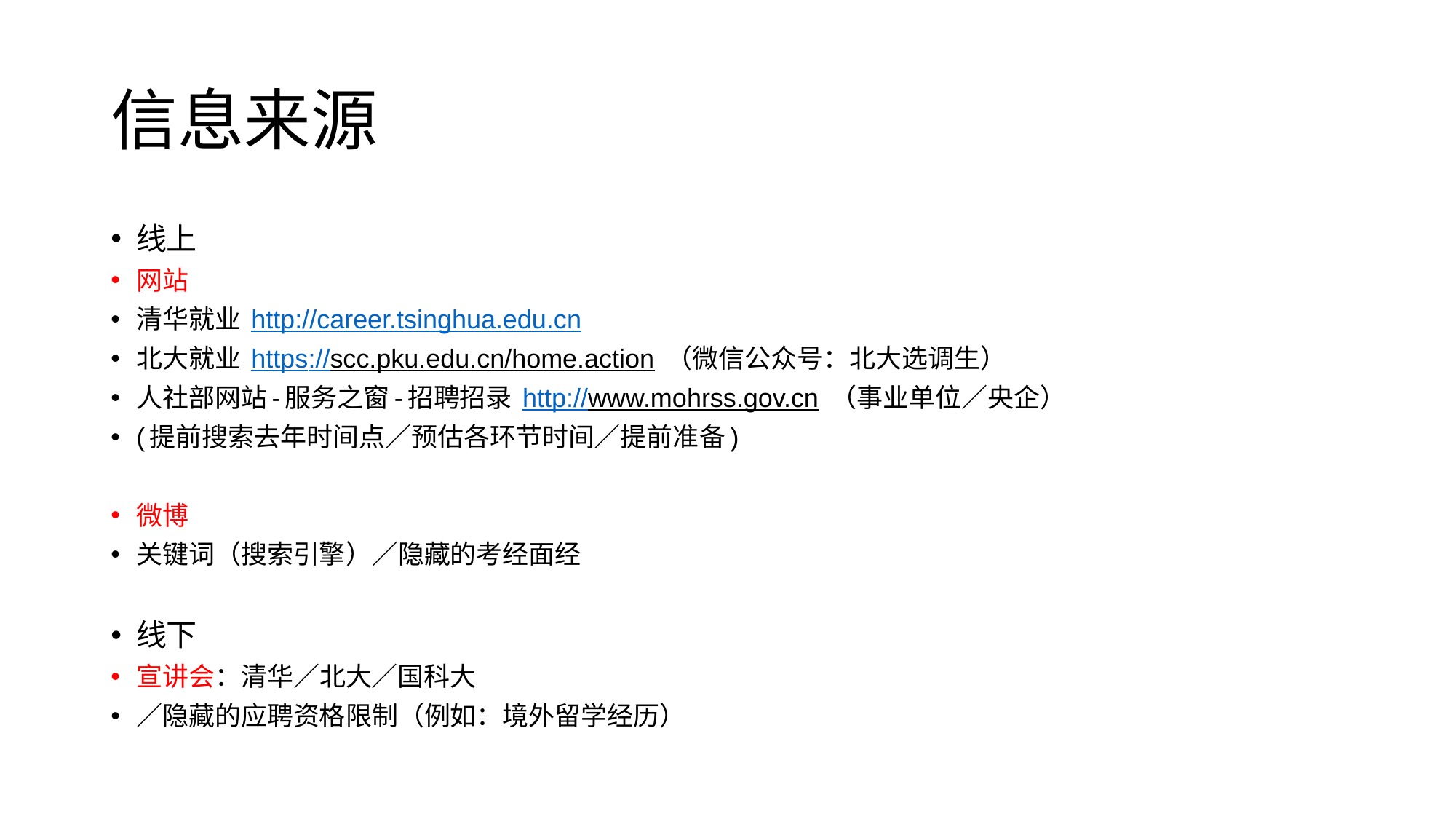

# 信息来源
线上
网站
清华就业 http://career.tsinghua.edu.cn
北大就业 https://scc.pku.edu.cn/home.action （微信公众号：北大选调生）
人社部网站-服务之窗-招聘招录 http://www.mohrss.gov.cn （事业单位／央企）
(提前搜索去年时间点／预估各环节时间／提前准备)

微博
关键词（搜索引擎）／隐藏的考经面经

线下
宣讲会：清华／北大／国科大
／隐藏的应聘资格限制（例如：境外留学经历）